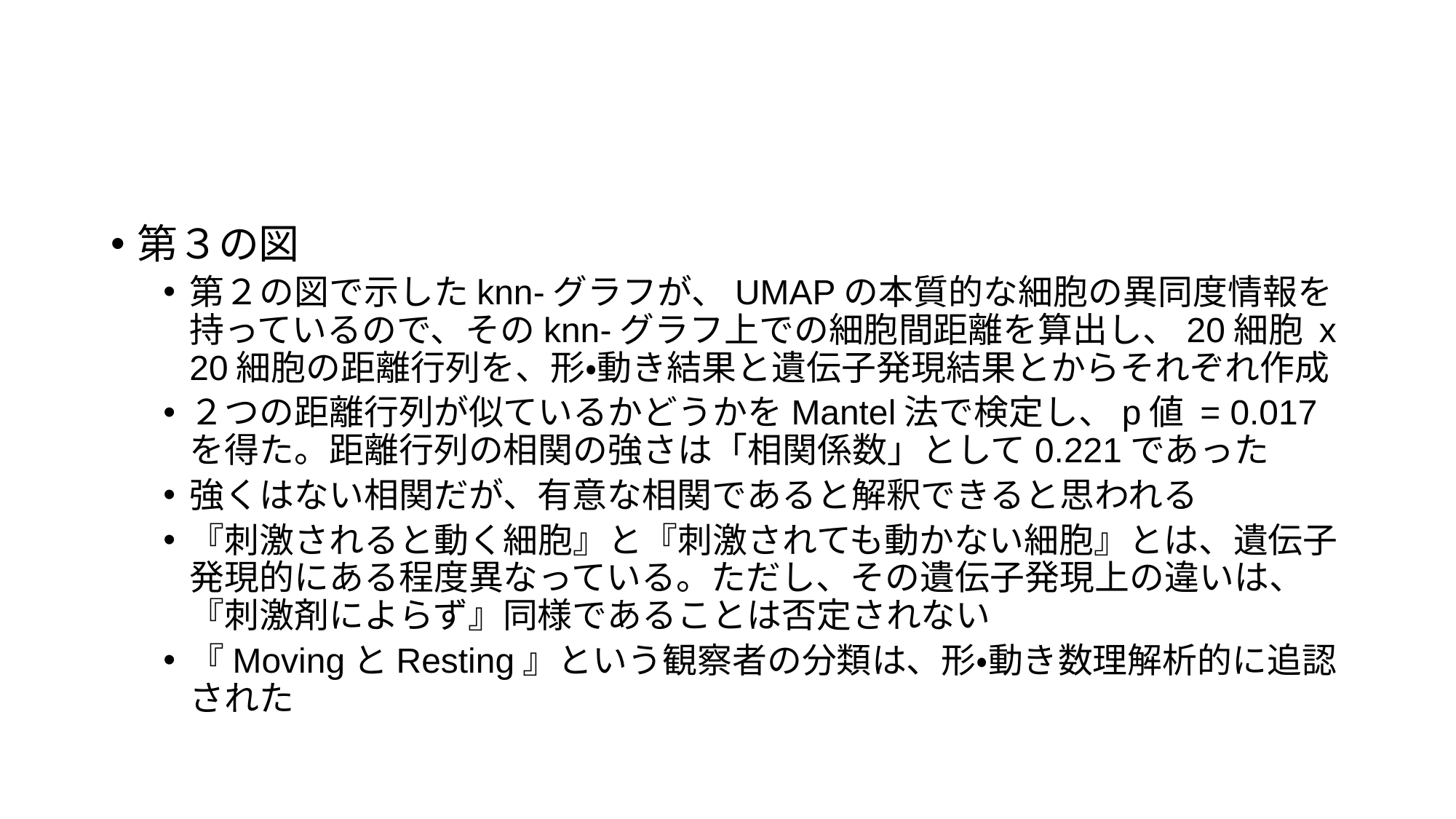

#
第３の図
第２の図で示したknn-グラフが、UMAPの本質的な細胞の異同度情報を持っているので、そのknn-グラフ上での細胞間距離を算出し、20細胞 x 20細胞の距離行列を、形・動き結果と遺伝子発現結果とからそれぞれ作成
２つの距離行列が似ているかどうかをMantel法で検定し、p値 = 0.017を得た。距離行列の相関の強さは「相関係数」として0.221であった
強くはない相関だが、有意な相関であると解釈できると思われる
『刺激されると動く細胞』と『刺激されても動かない細胞』とは、遺伝子発現的にある程度異なっている。ただし、その遺伝子発現上の違いは、『刺激剤によらず』同様であることは否定されない
『MovingとResting』という観察者の分類は、形・動き数理解析的に追認された